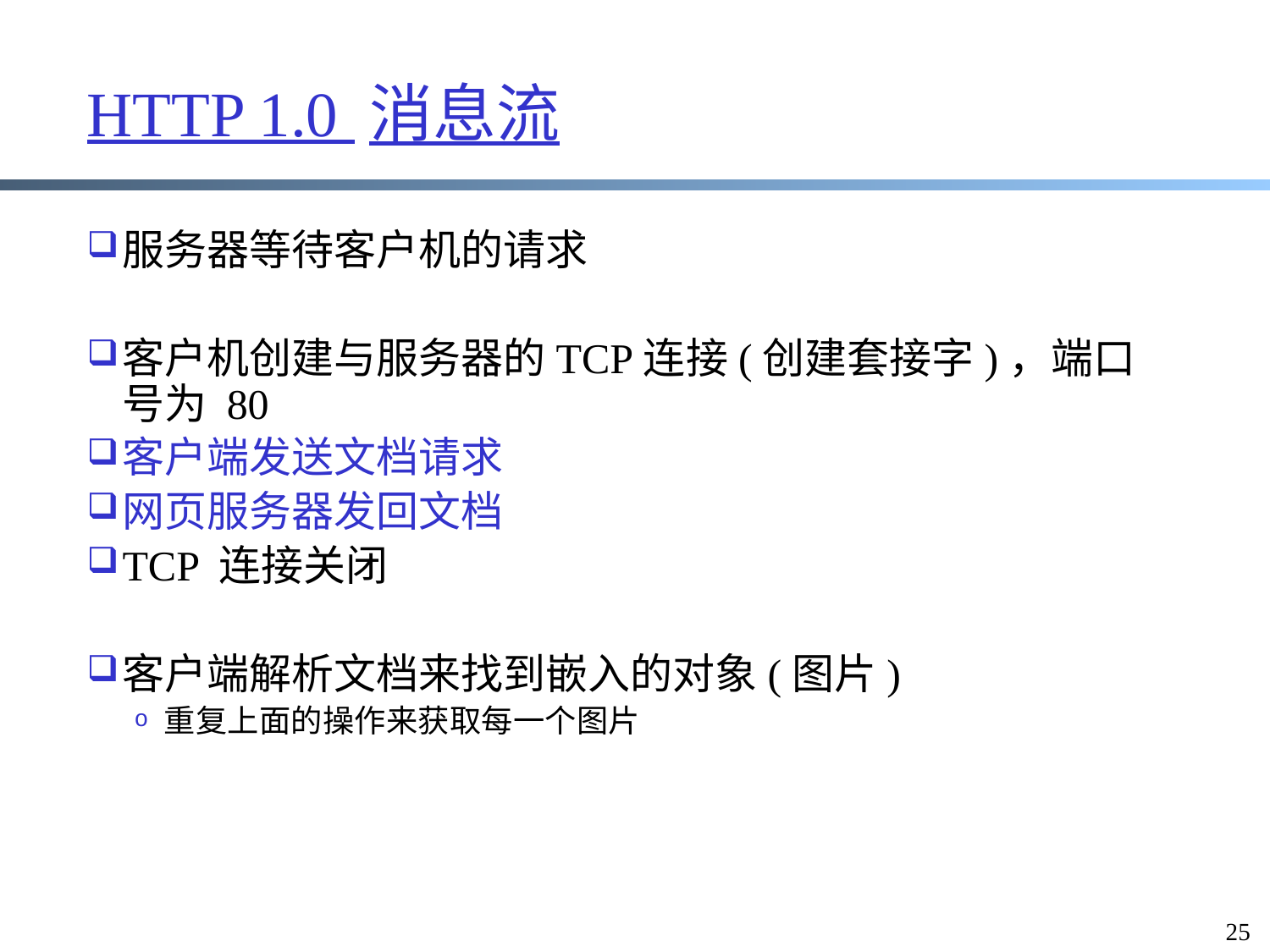

# HTTP 1.0 消息流
服务器等待客户机的请求

客户机创建与服务器的TCP连接(创建套接字)，端口号为 80
客户端发送文档请求
网页服务器发回文档
TCP 连接关闭

客户端解析文档来找到嵌入的对象(图片)
重复上面的操作来获取每一个图片

25